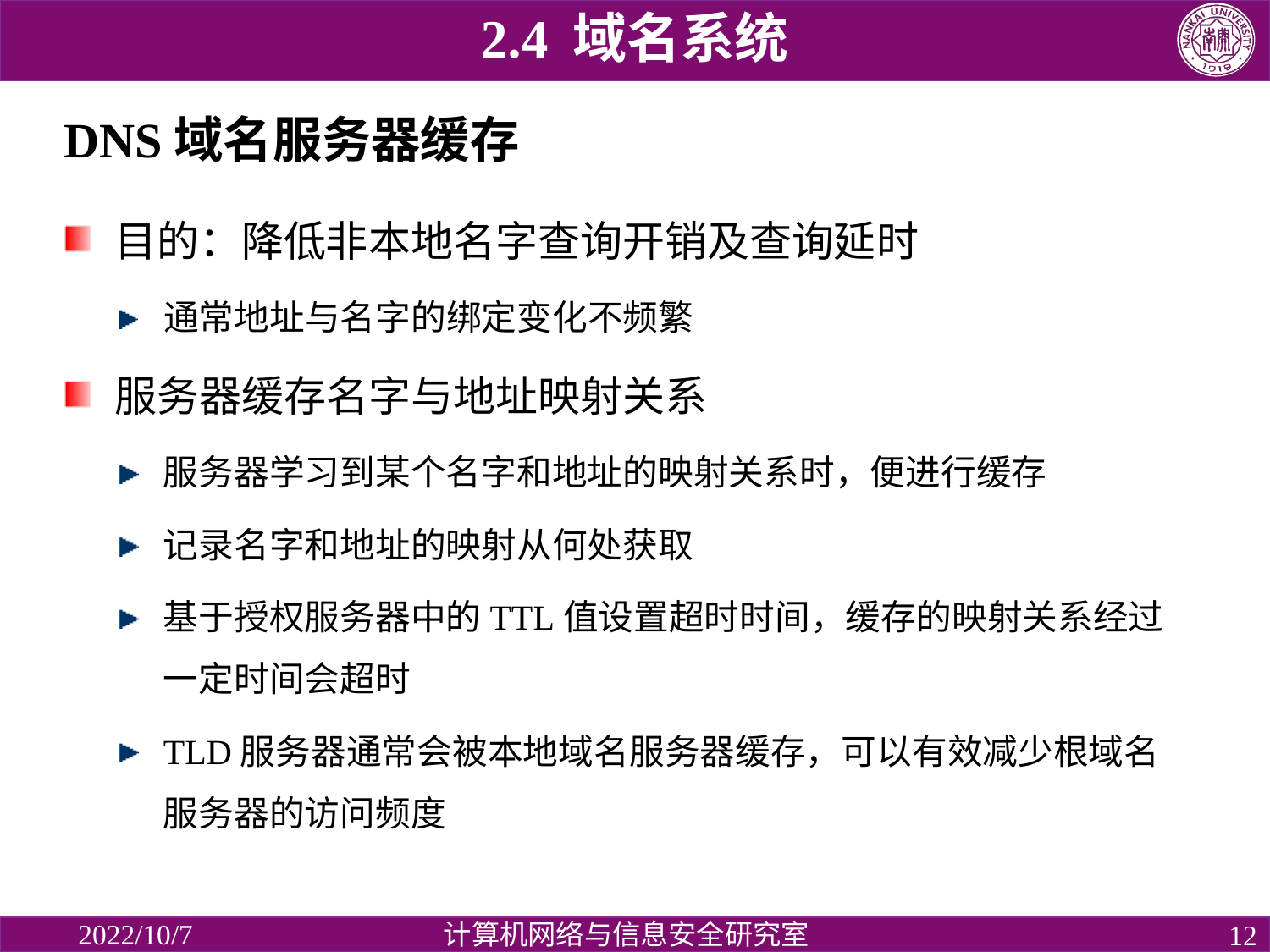

2.4 域名系统
# DNS域名服务器缓存
目的：降低非本地名字查询开销及查询延时
通常地址与名字的绑定变化不频繁
服务器缓存名字与地址映射关系
服务器学习到某个名字和地址的映射关系时，便进行缓存
记录名字和地址的映射从何处获取
基于授权服务器中的TTL值设置超时时间，缓存的映射关系经过一定时间会超时
TLD服务器通常会被本地域名服务器缓存，可以有效减少根域名服务器的访问频度